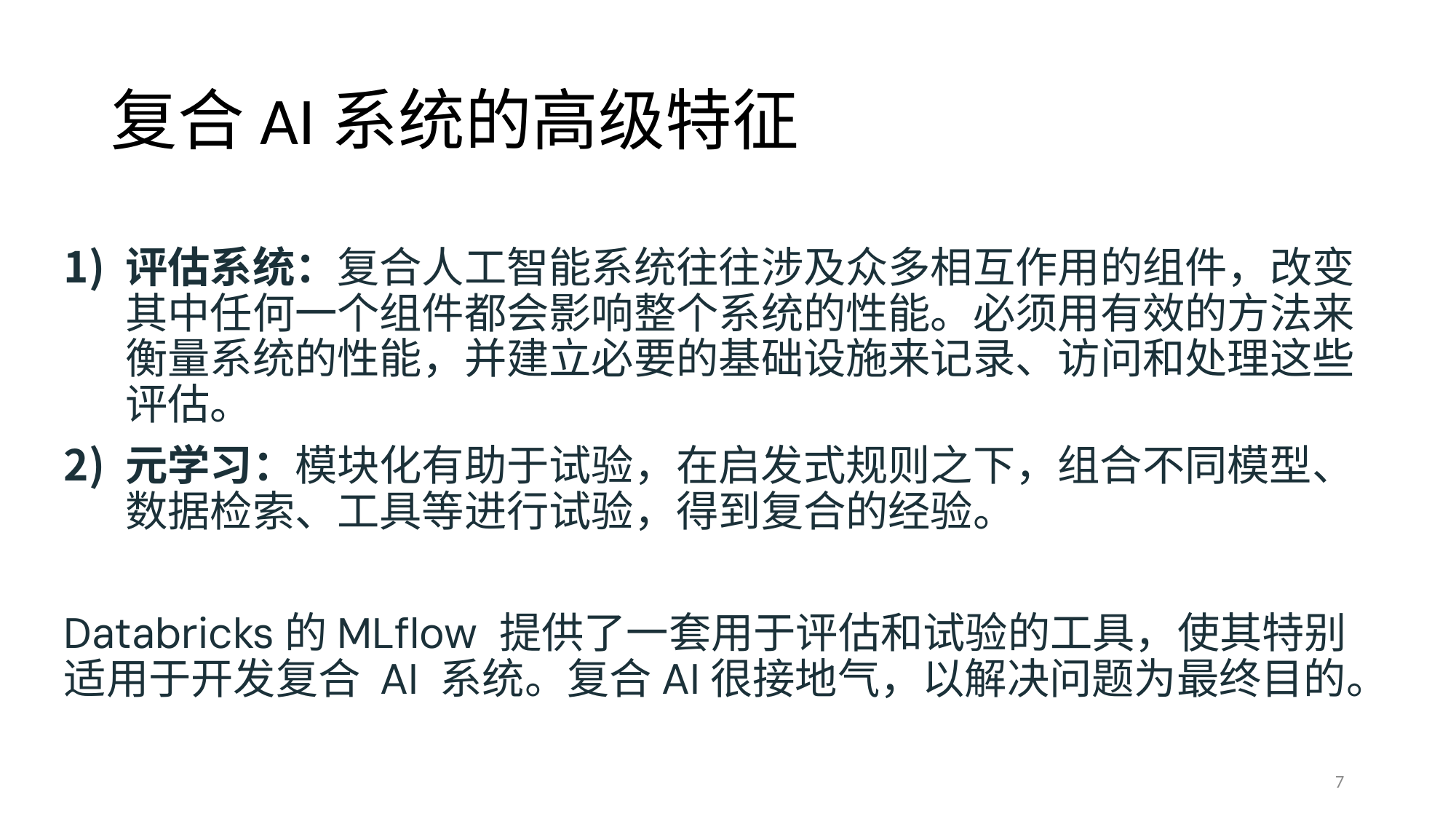

# 复合AI系统的高级特征
评估系统：复合人工智能系统往往涉及众多相互作用的组件，改变其中任何一个组件都会影响整个系统的性能。必须用有效的方法来衡量系统的性能，并建立必要的基础设施来记录、访问和处理这些评估。
元学习：模块化有助于试验，在启发式规则之下，组合不同模型、数据检索、工具等进行试验，得到复合的经验。

Databricks的MLflow 提供了一套用于评估和试验的工具，使其特别适用于开发复合 AI 系统。复合AI很接地气，以解决问题为最终目的。

7